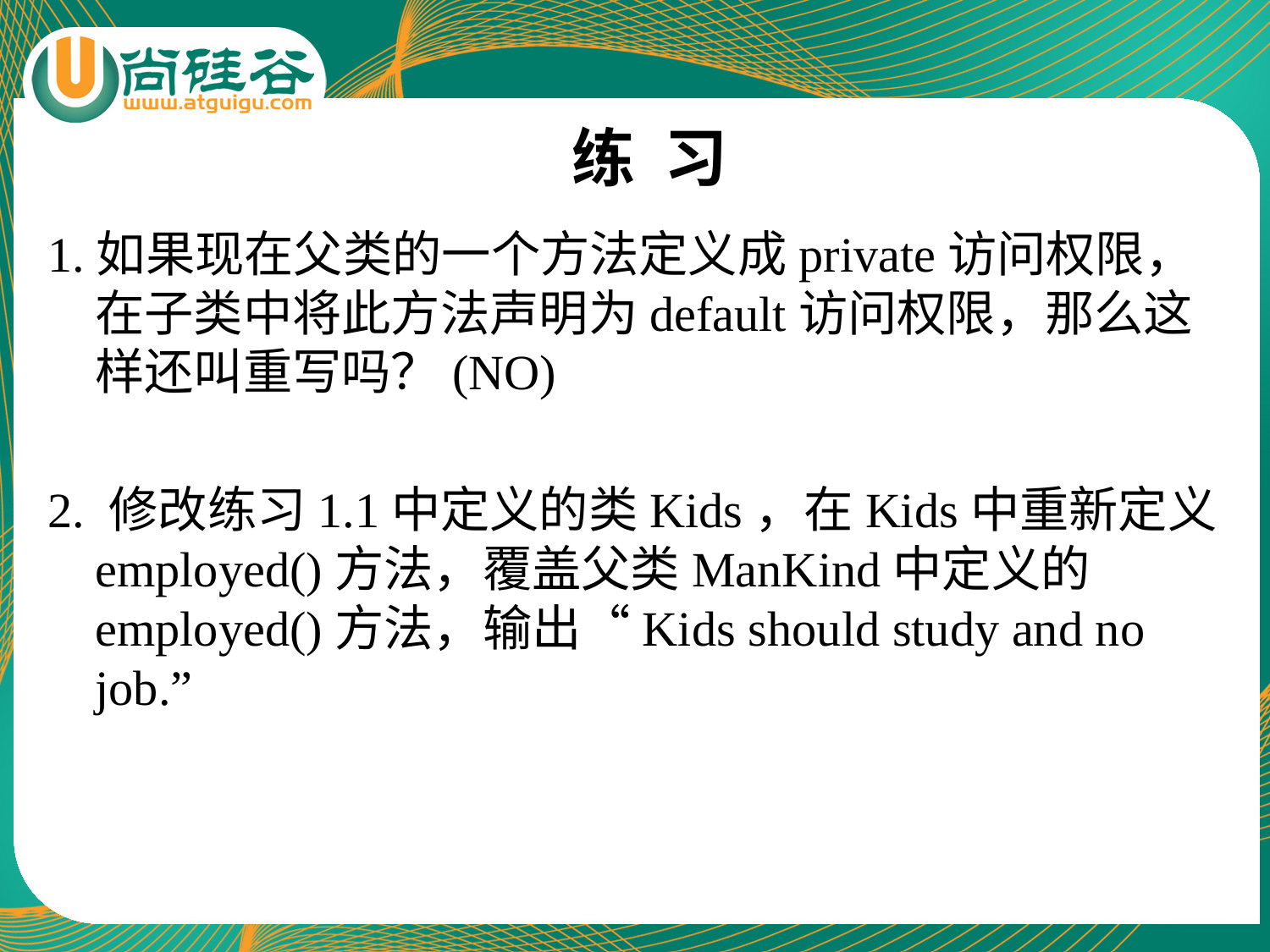

# 练  习
1.如果现在父类的一个方法定义成private访问权限，在子类中将此方法声明为default访问权限，那么这样还叫重写吗？(NO)

2. 修改练习1.1中定义的类Kids，在Kids中重新定义employed()方法，覆盖父类ManKind中定义的employed()方法，输出“Kids should study and no job.”